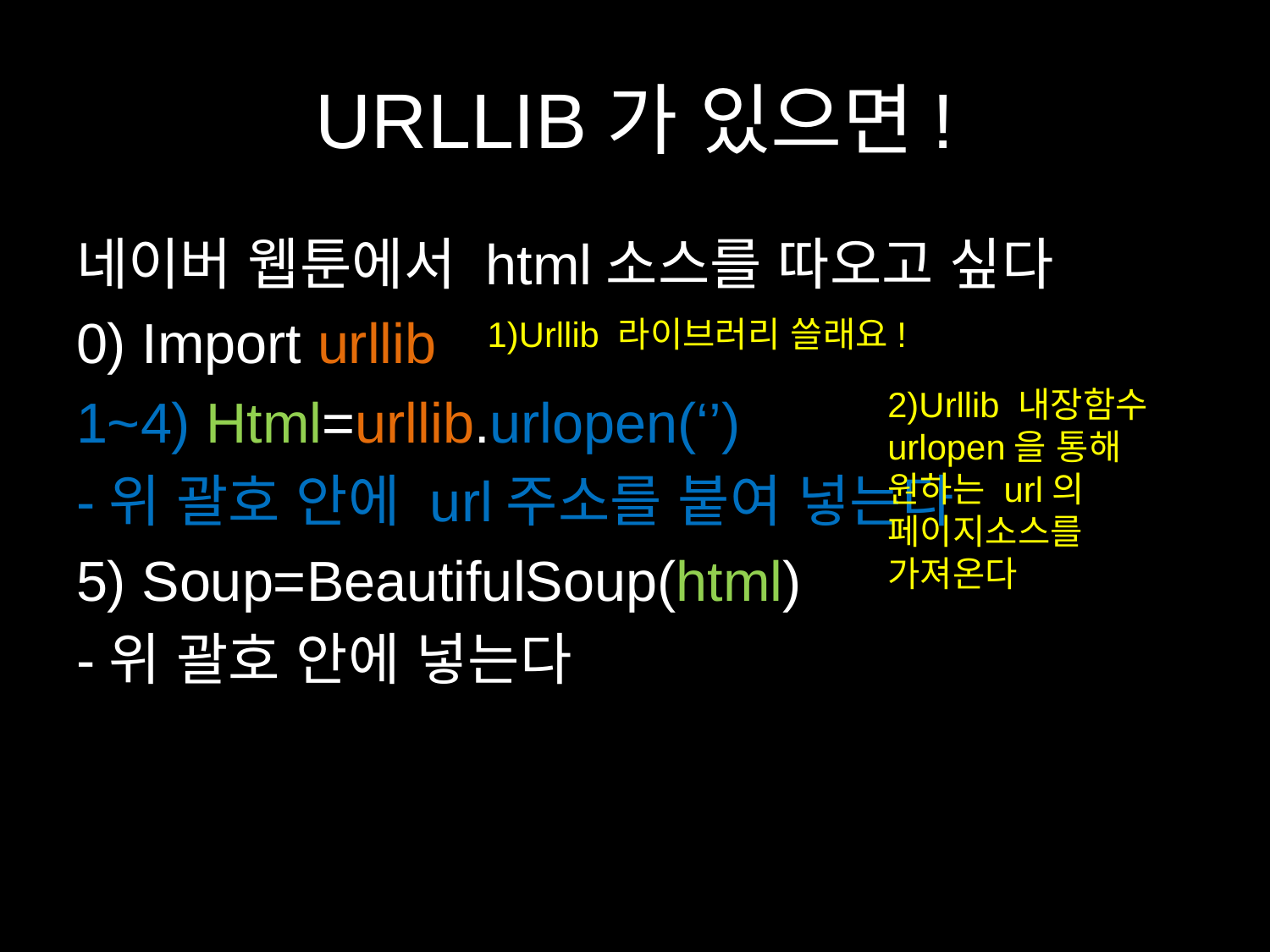

# URLLIB가 있으면!
네이버 웹툰에서 html소스를 따오고 싶다
0) Import urllib
1~4) Html=urllib.urlopen(‘’)
-위 괄호 안에 url주소를 붙여 넣는다
5) Soup=BeautifulSoup(html)
-위 괄호 안에 넣는다
1)Urllib 라이브러리 쓸래요!
2)Urllib 내장함수 urlopen을 통해
원하는 url의 페이지소스를 가져온다